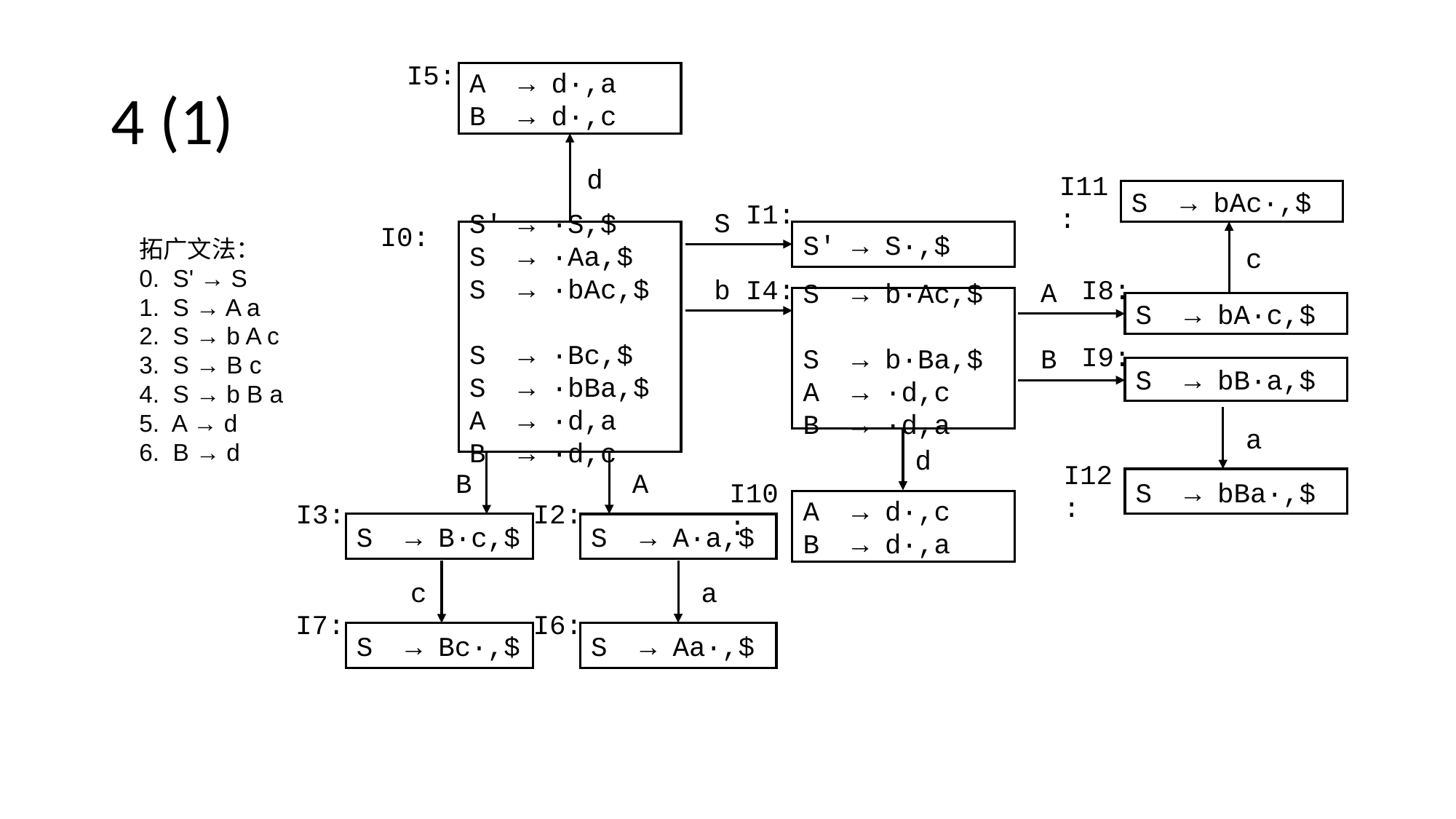

# 4 (1)
I5:
A  → d·,a
B  → d·,c
d
I11:
S  → bAc·,$
I1:
S
I0:
S' → ·S,$
S  → ·Aa,$
S  → ·bAc,$
S  → ·Bc,$
S  → ·bBa,$
A  → ·d,a
B  → ·d,c
S' → S·,$
拓广文法：
0.  S' → S
1.  S → A a
2.  S → b A c
3.  S → B c
4.  S → b B a
5.  A → d
6.  B → d
c
b
I4:
I8:
A
S  → b·Ac,$
S  → b·Ba,$
A  → ·d,c
B  → ·d,a
S  → bA·c,$
I9:
B
S  → bB·a,$
a
d
I12:
B
A
S  → bBa·,$
I10:
A  → d·,c
B  → d·,a
I3:
I2:
S  → B·c,$
S  → A·a,$
c
a
I7:
I6:
S  → Bc·,$
S  → Aa·,$